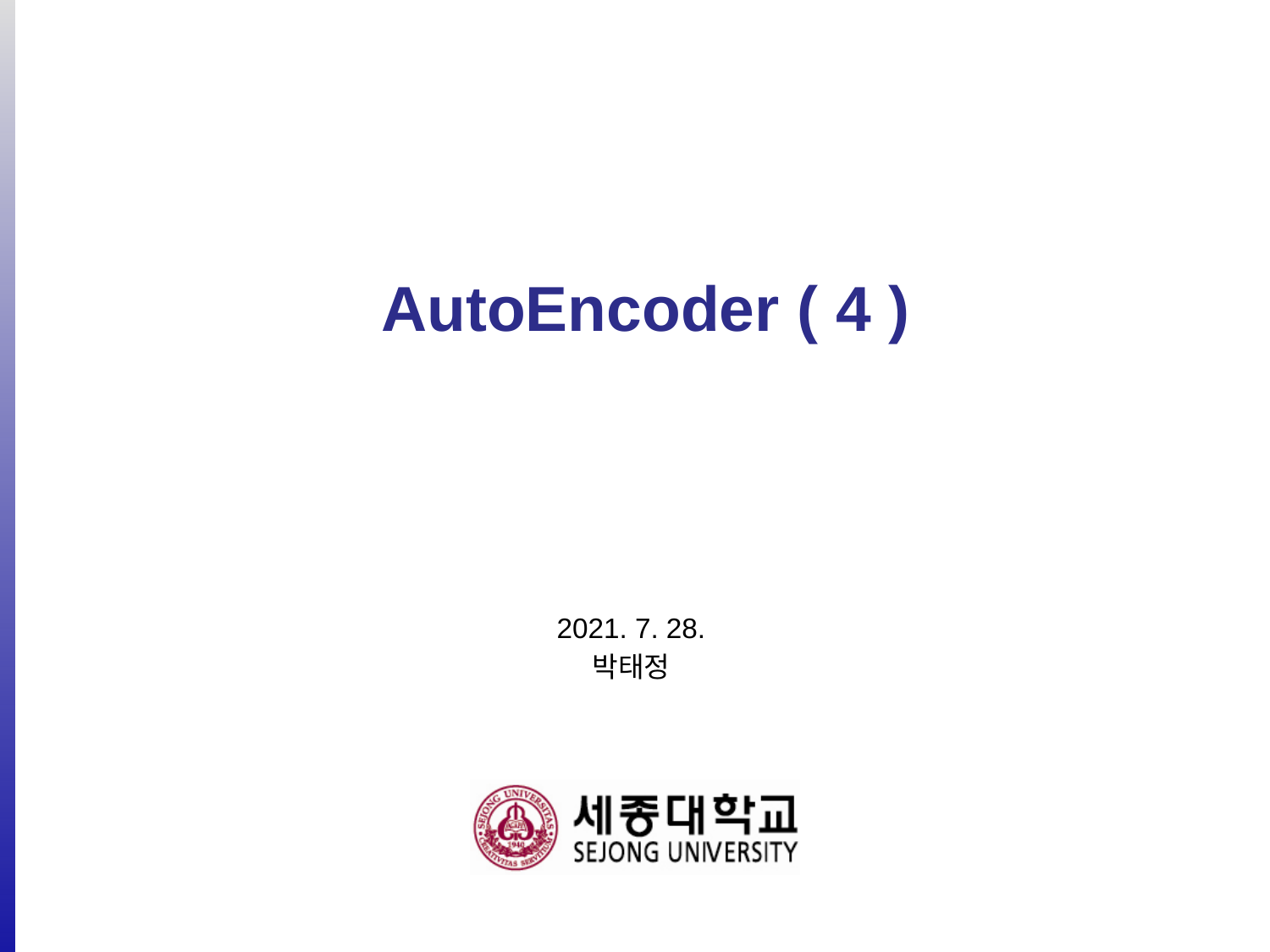

# AutoEncoder ( 4 )

2021. 7. 28.
박태정